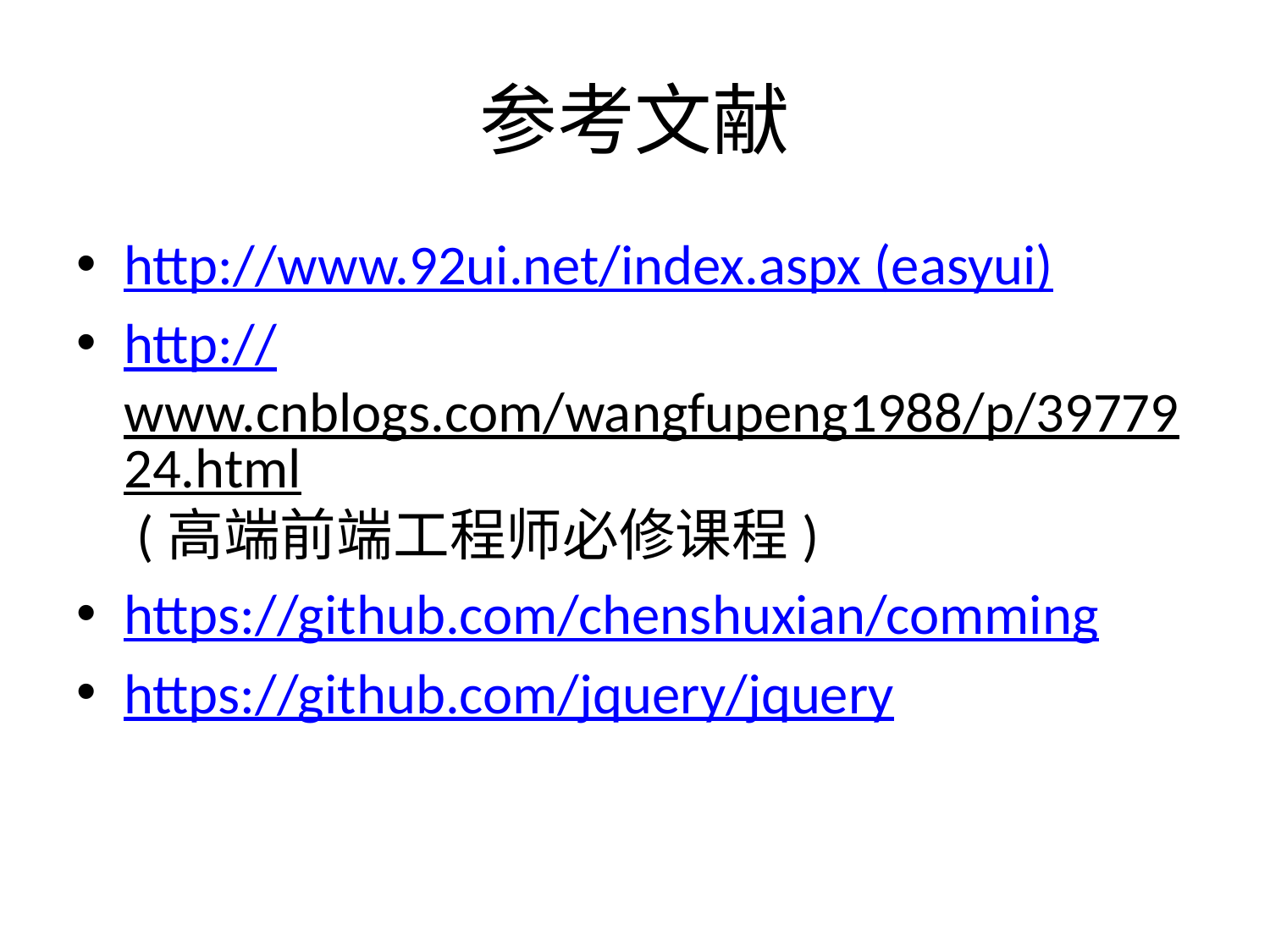

# 参考文献
http://www.92ui.net/index.aspx (easyui)
http://www.cnblogs.com/wangfupeng1988/p/3977924.html (高端前端工程师必修课程)
https://github.com/chenshuxian/comming
https://github.com/jquery/jquery